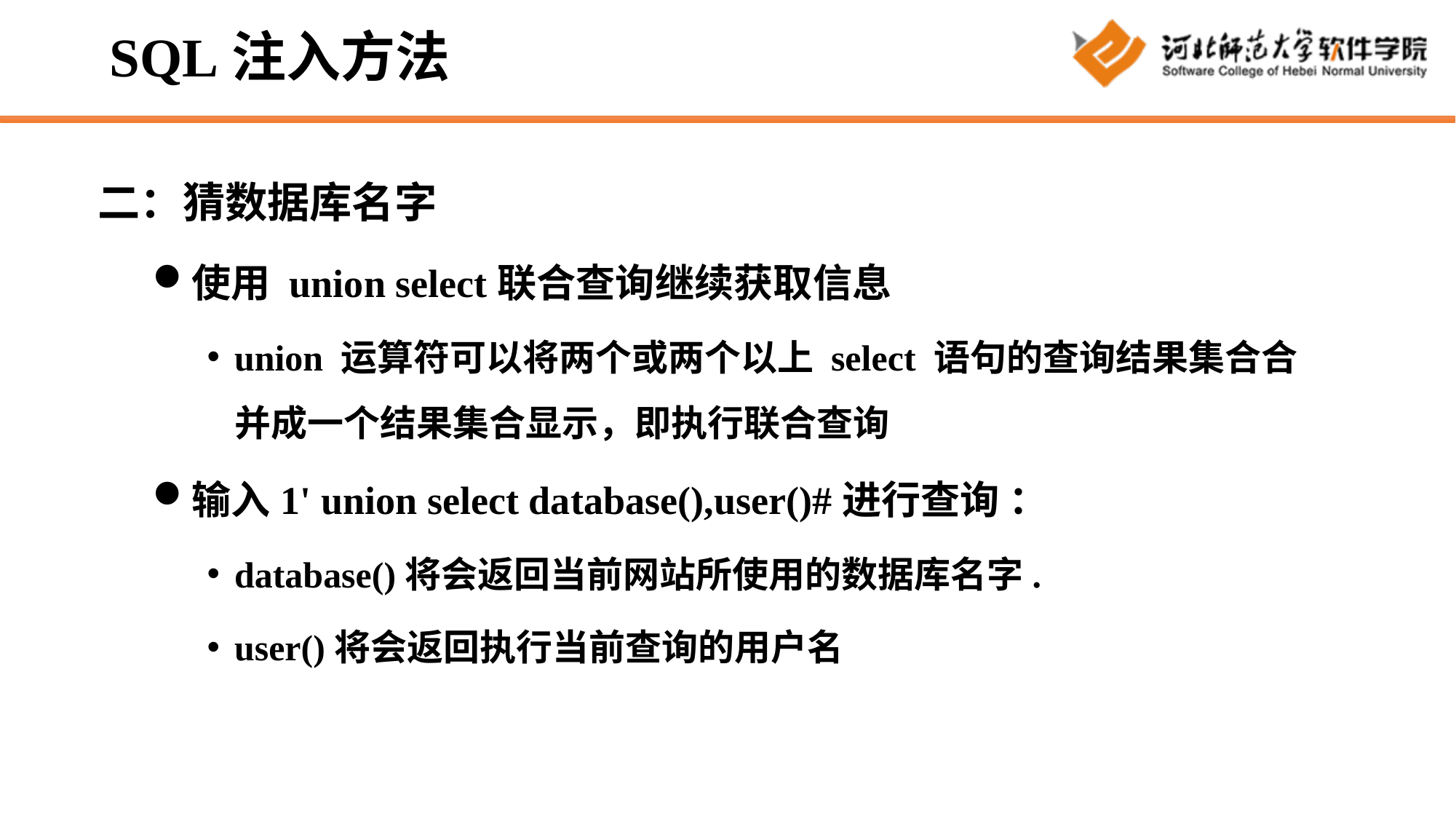

# SQL注入方法
二：猜数据库名字
使用 union select联合查询继续获取信息
union 运算符可以将两个或两个以上 select 语句的查询结果集合合并成一个结果集合显示，即执行联合查询
输入1' union select database(),user()#进行查询 ：
database()将会返回当前网站所使用的数据库名字.
user()将会返回执行当前查询的用户名